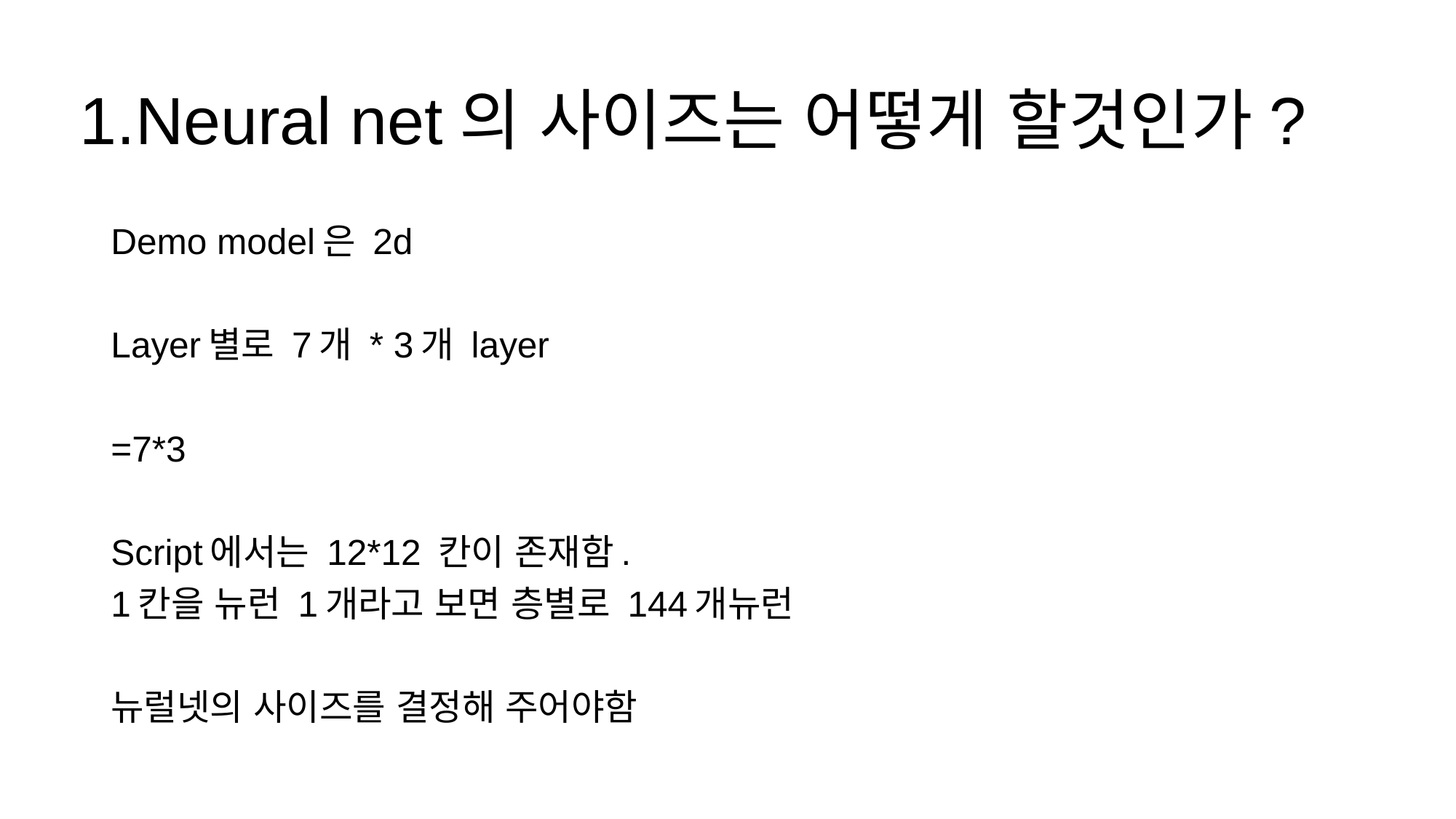

# 1.Neural net의 사이즈는 어떻게 할것인가?
Demo model은 2d

Layer별로 7개 * 3개 layer

=7*3

Script에서는 12*12 칸이 존재함.
1칸을 뉴런 1개라고 보면 층별로 144개뉴런

뉴럴넷의 사이즈를 결정해 주어야함